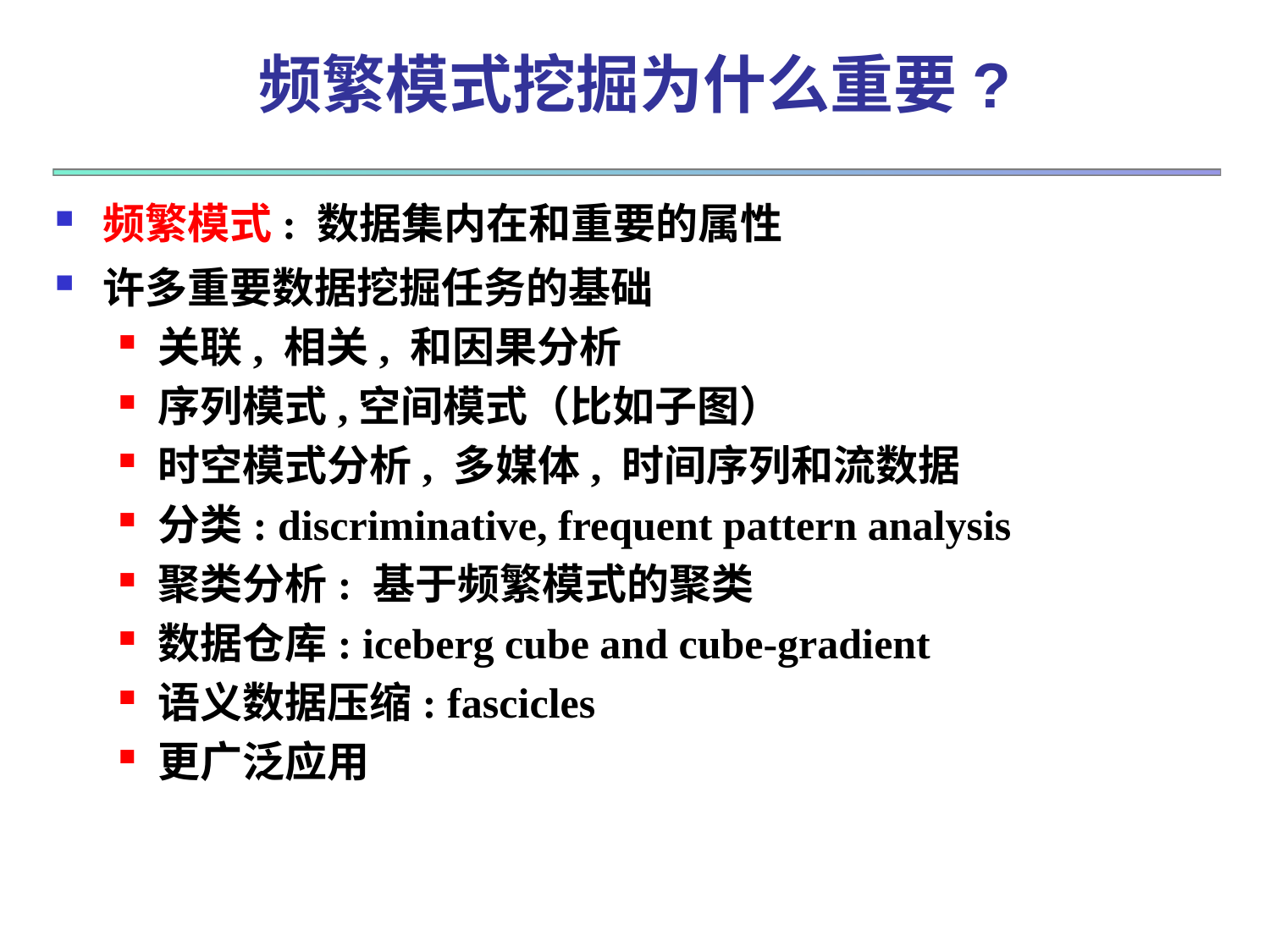

# 频繁模式挖掘为什么重要?
频繁模式: 数据集内在和重要的属性
许多重要数据挖掘任务的基础
关联, 相关, 和因果分析
序列模式,空间模式（比如子图）
时空模式分析, 多媒体, 时间序列和流数据
分类: discriminative, frequent pattern analysis
聚类分析: 基于频繁模式的聚类
数据仓库: iceberg cube and cube-gradient
语义数据压缩: fascicles
更广泛应用
6